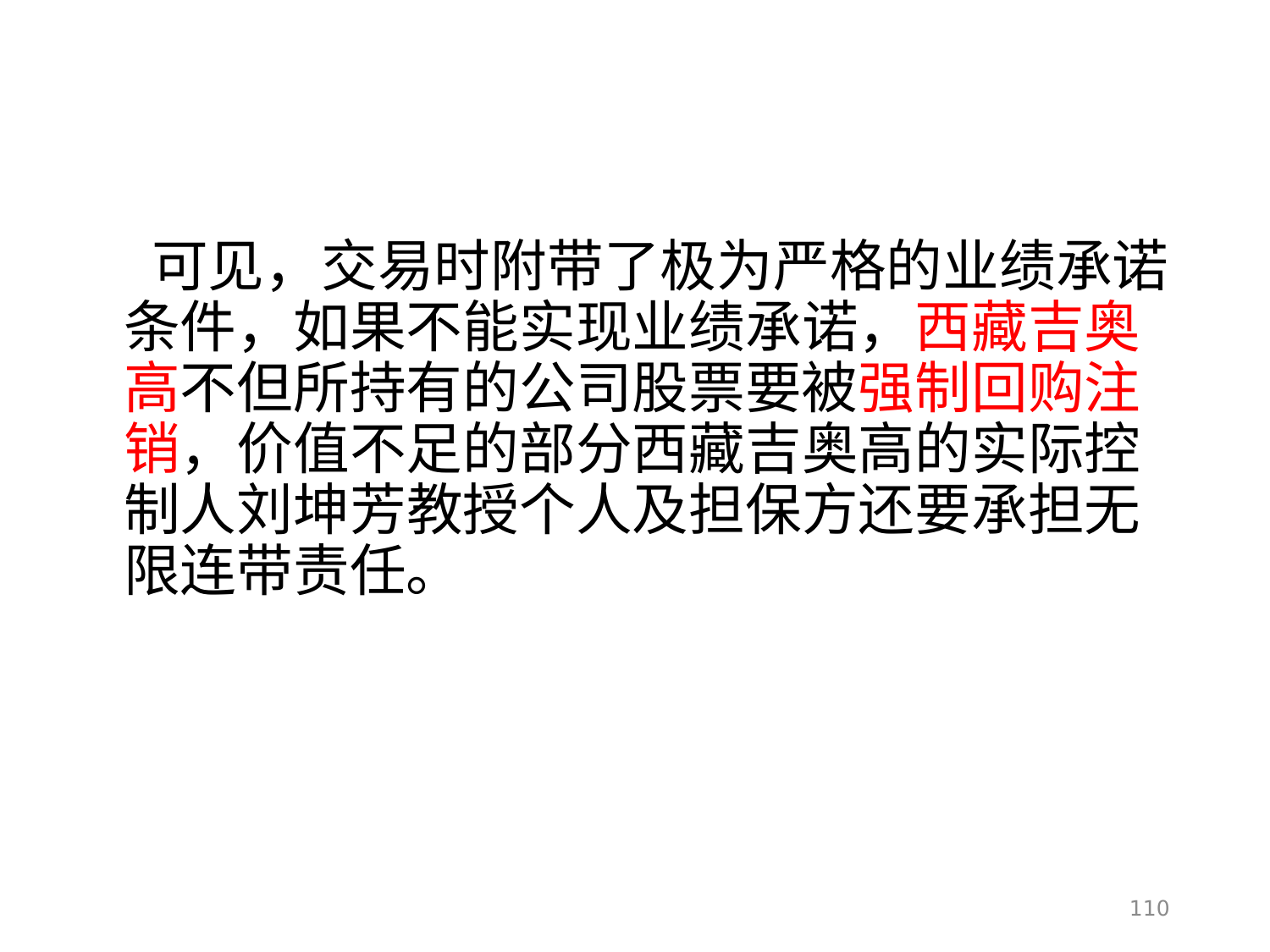

#
   可见，交易时附带了极为严格的业绩承诺条件，如果不能实现业绩承诺，西藏吉奥高不但所持有的公司股票要被强制回购注销，价值不足的部分西藏吉奥高的实际控制人刘坤芳教授个人及担保方还要承担无限连带责任。

110